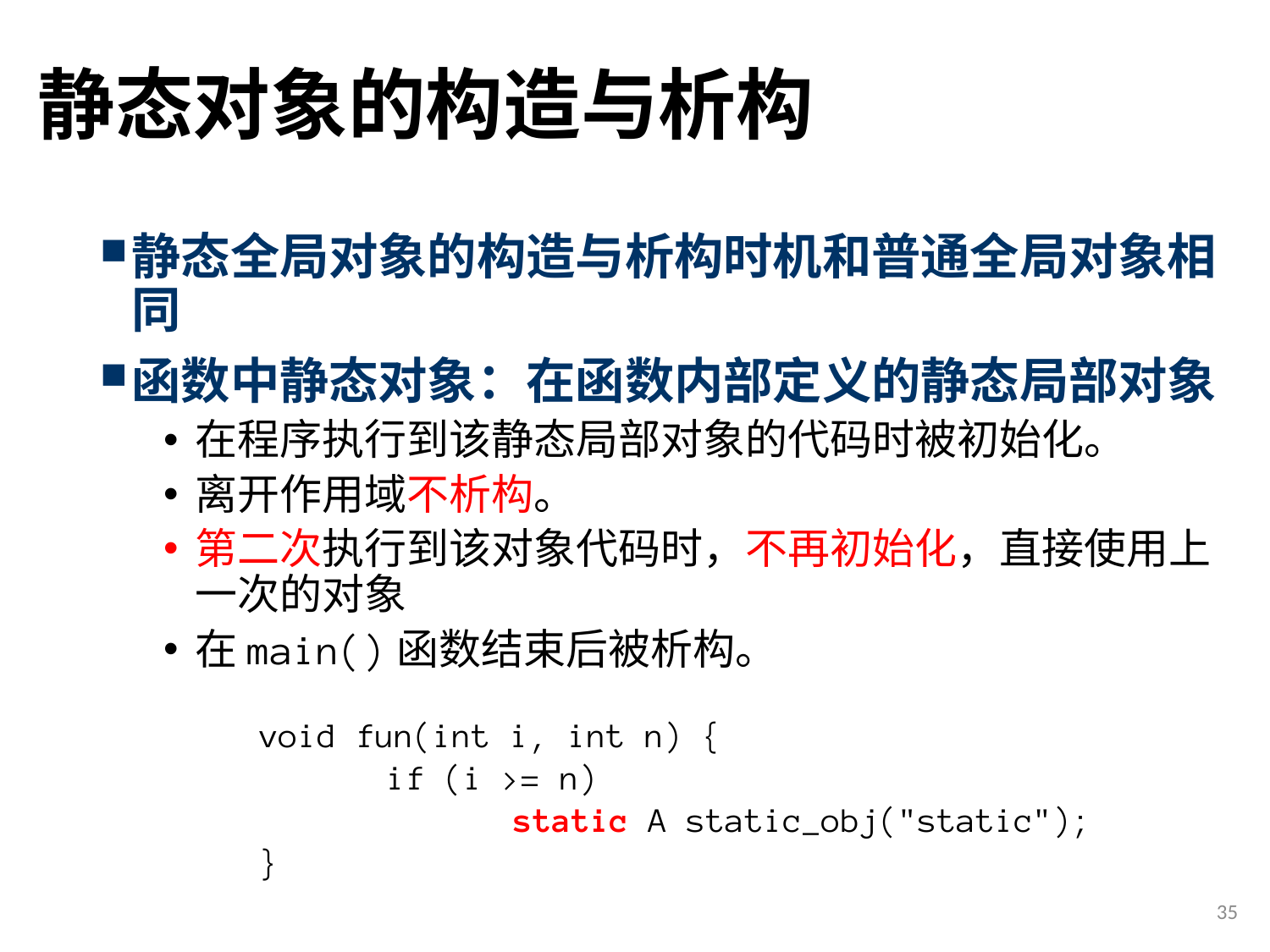

# 静态对象的构造与析构
静态全局对象的构造与析构时机和普通全局对象相同
函数中静态对象：在函数内部定义的静态局部对象
在程序执行到该静态局部对象的代码时被初始化。
离开作用域不析构。
第二次执行到该对象代码时，不再初始化，直接使用上一次的对象
在main()函数结束后被析构。
void fun(int i, int n) {
	if (i >= n)
		static A static_obj("static");
}
35